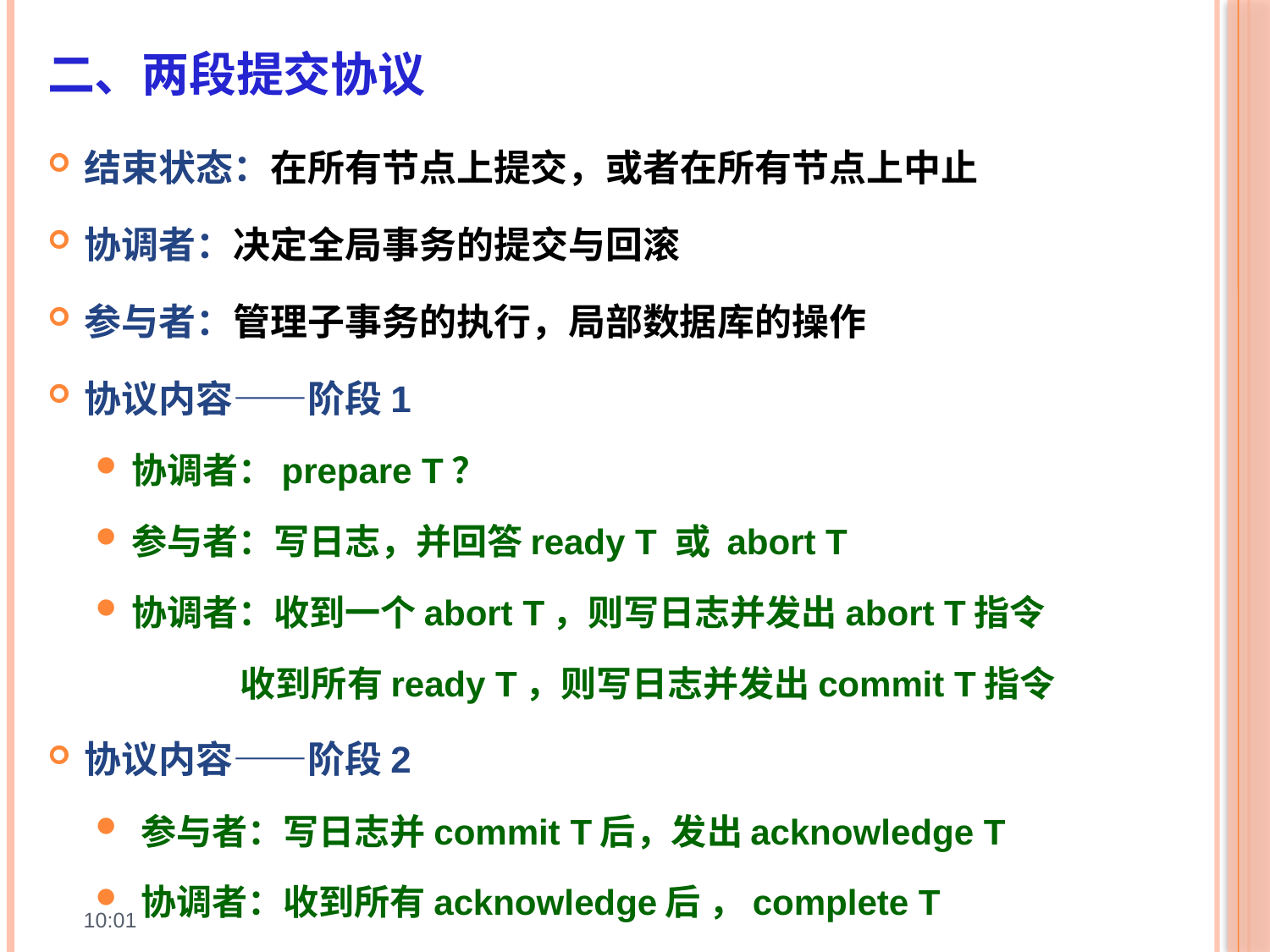

二、两段提交协议
结束状态：在所有节点上提交，或者在所有节点上中止
协调者：决定全局事务的提交与回滚
参与者：管理子事务的执行，局部数据库的操作
协议内容——阶段1
协调者：prepare T？
参与者：写日志，并回答ready T 或 abort T
协调者：收到一个abort T，则写日志并发出abort T指令
                 收到所有ready T，则写日志并发出commit T指令
协议内容——阶段2
参与者：写日志并commit T后，发出acknowledge T
协调者：收到所有acknowledge后 ，complete T
10:01